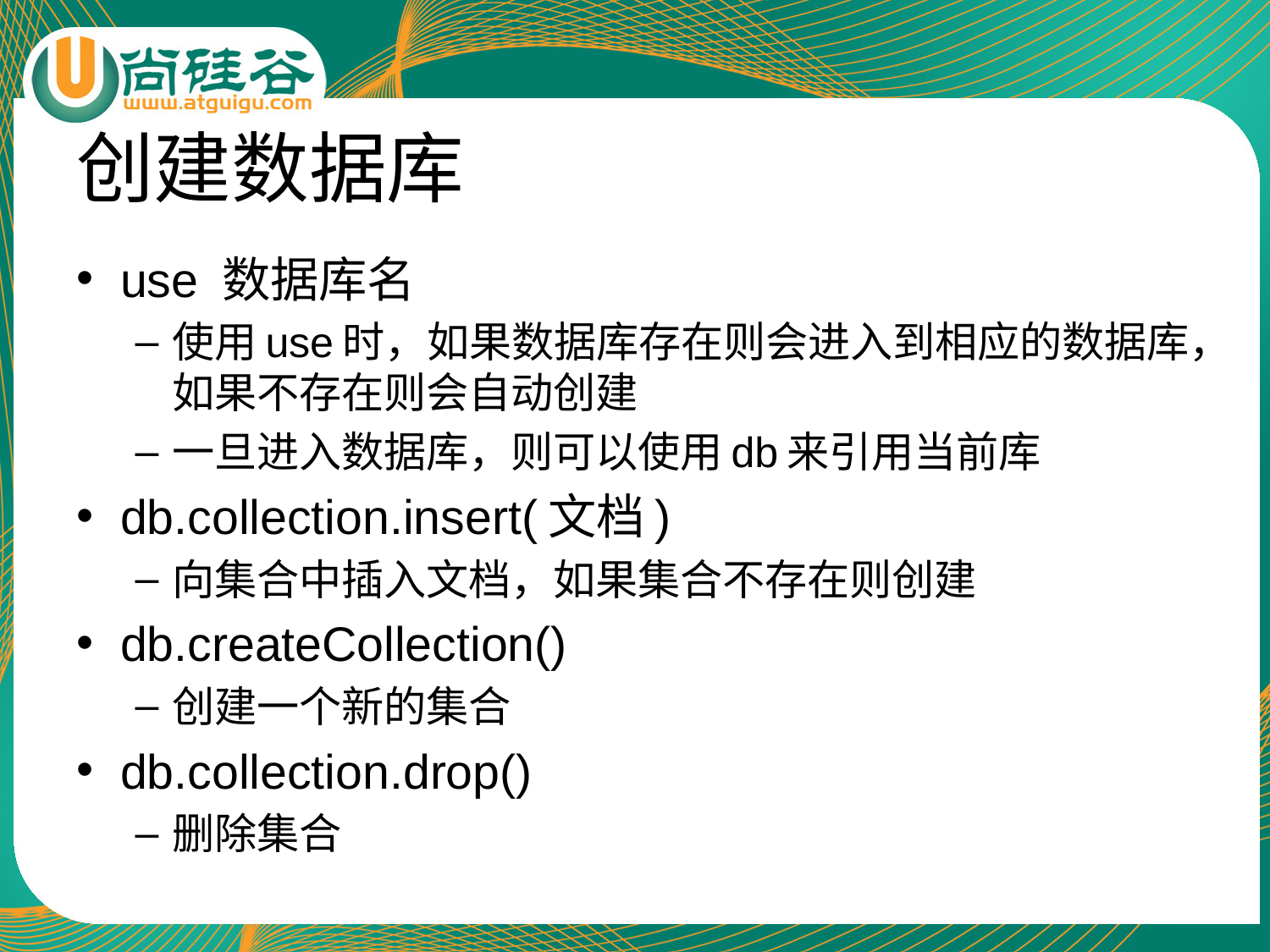

# 创建数据库
use 数据库名
使用use时，如果数据库存在则会进入到相应的数据库，如果不存在则会自动创建
一旦进入数据库，则可以使用db来引用当前库
db.collection.insert(文档)
向集合中插入文档，如果集合不存在则创建
db.createCollection()
创建一个新的集合
db.collection.drop()
删除集合